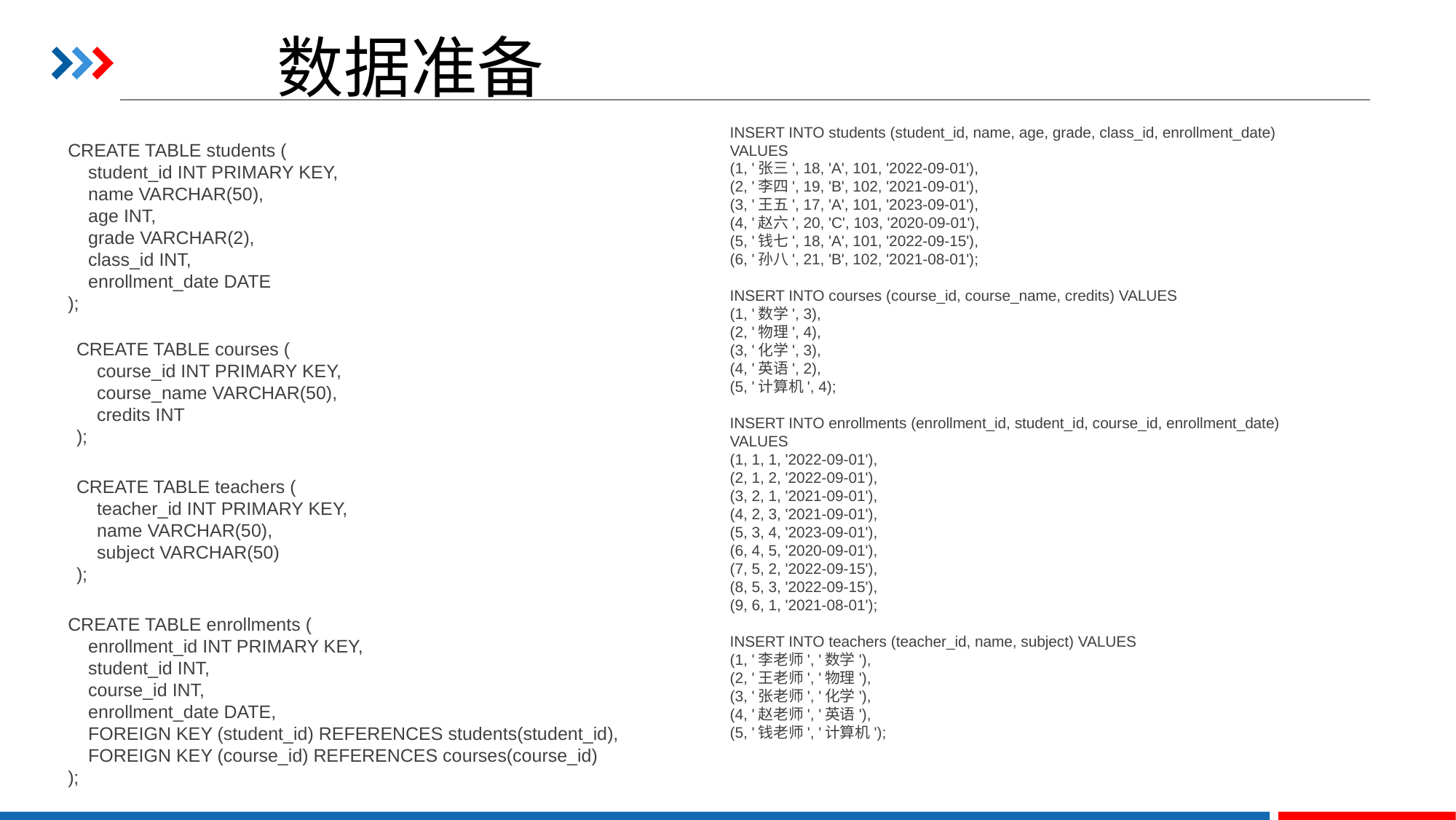

# 数据准备
INSERT INTO students (student_id, name, age, grade, class_id, enrollment_date) VALUES
(1, '张三', 18, 'A', 101, '2022-09-01'),
(2, '李四', 19, 'B', 102, '2021-09-01'),
(3, '王五', 17, 'A', 101, '2023-09-01'),
(4, '赵六', 20, 'C', 103, '2020-09-01'),
(5, '钱七', 18, 'A', 101, '2022-09-15'),
(6, '孙八', 21, 'B', 102, '2021-08-01');

INSERT INTO courses (course_id, course_name, credits) VALUES
(1, '数学', 3),
(2, '物理', 4),
(3, '化学', 3),
(4, '英语', 2),
(5, '计算机', 4);

INSERT INTO enrollments (enrollment_id, student_id, course_id, enrollment_date) VALUES
(1, 1, 1, '2022-09-01'),
(2, 1, 2, '2022-09-01'),
(3, 2, 1, '2021-09-01'),
(4, 2, 3, '2021-09-01'),
(5, 3, 4, '2023-09-01'),
(6, 4, 5, '2020-09-01'),
(7, 5, 2, '2022-09-15'),
(8, 5, 3, '2022-09-15'),
(9, 6, 1, '2021-08-01');

INSERT INTO teachers (teacher_id, name, subject) VALUES
(1, '李老师', '数学'),
(2, '王老师', '物理'),
(3, '张老师', '化学'),
(4, '赵老师', '英语'),
(5, '钱老师', '计算机');
CREATE TABLE students (
    student_id INT PRIMARY KEY,
    name VARCHAR(50),
    age INT,
    grade VARCHAR(2),
    class_id INT,
    enrollment_date DATE
);
CREATE TABLE courses (
    course_id INT PRIMARY KEY,
    course_name VARCHAR(50),
    credits INT
);
CREATE TABLE teachers (
    teacher_id INT PRIMARY KEY,
    name VARCHAR(50),
    subject VARCHAR(50)
);
CREATE TABLE enrollments (
    enrollment_id INT PRIMARY KEY,
    student_id INT,
    course_id INT,
    enrollment_date DATE,
    FOREIGN KEY (student_id) REFERENCES students(student_id),
    FOREIGN KEY (course_id) REFERENCES courses(course_id)
);